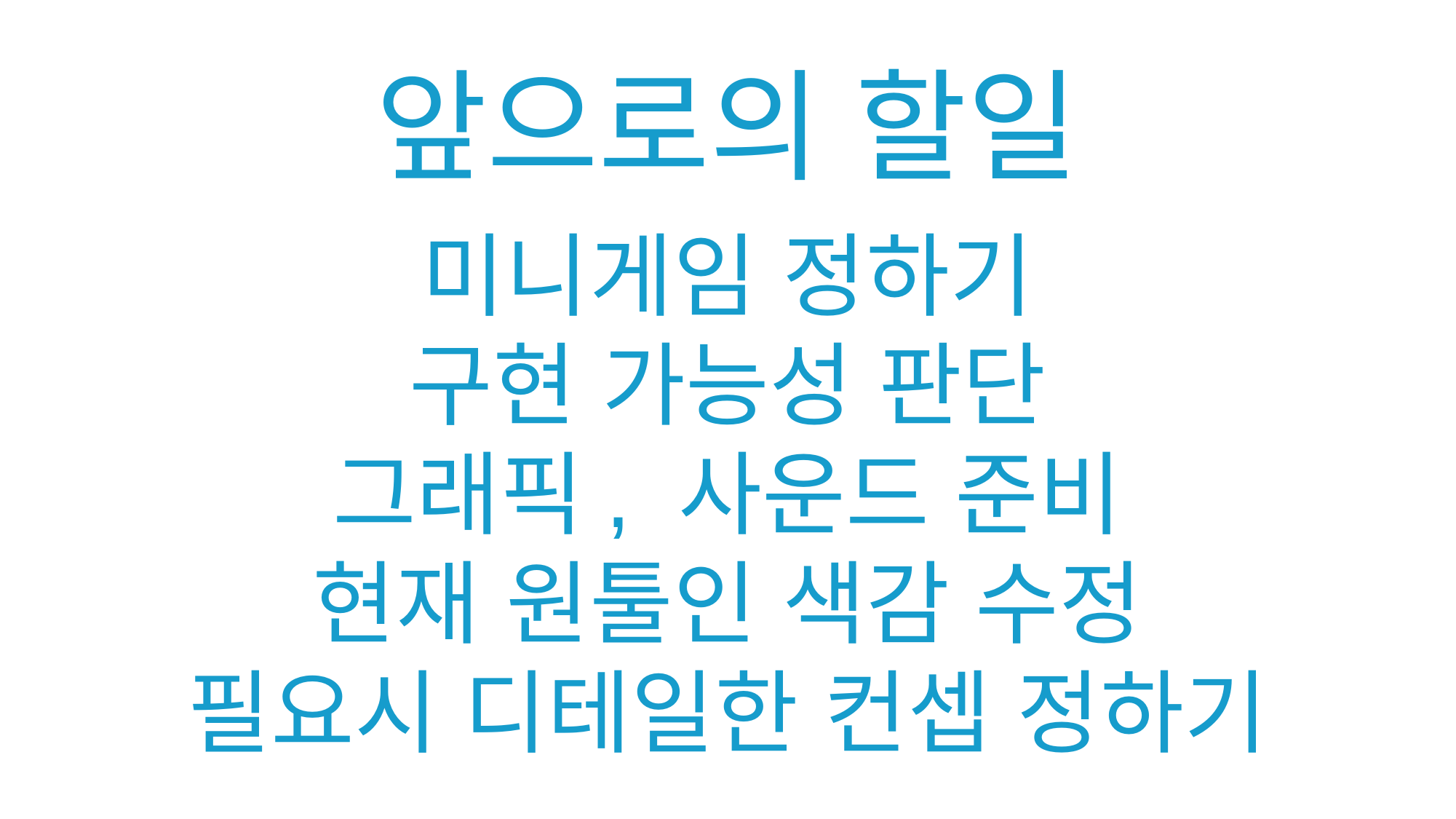

앞으로의 할일
미니게임 정하기
구현 가능성 판단
그래픽, 사운드 준비
현재 원툴인 색감 수정
필요시 디테일한 컨셉 정하기